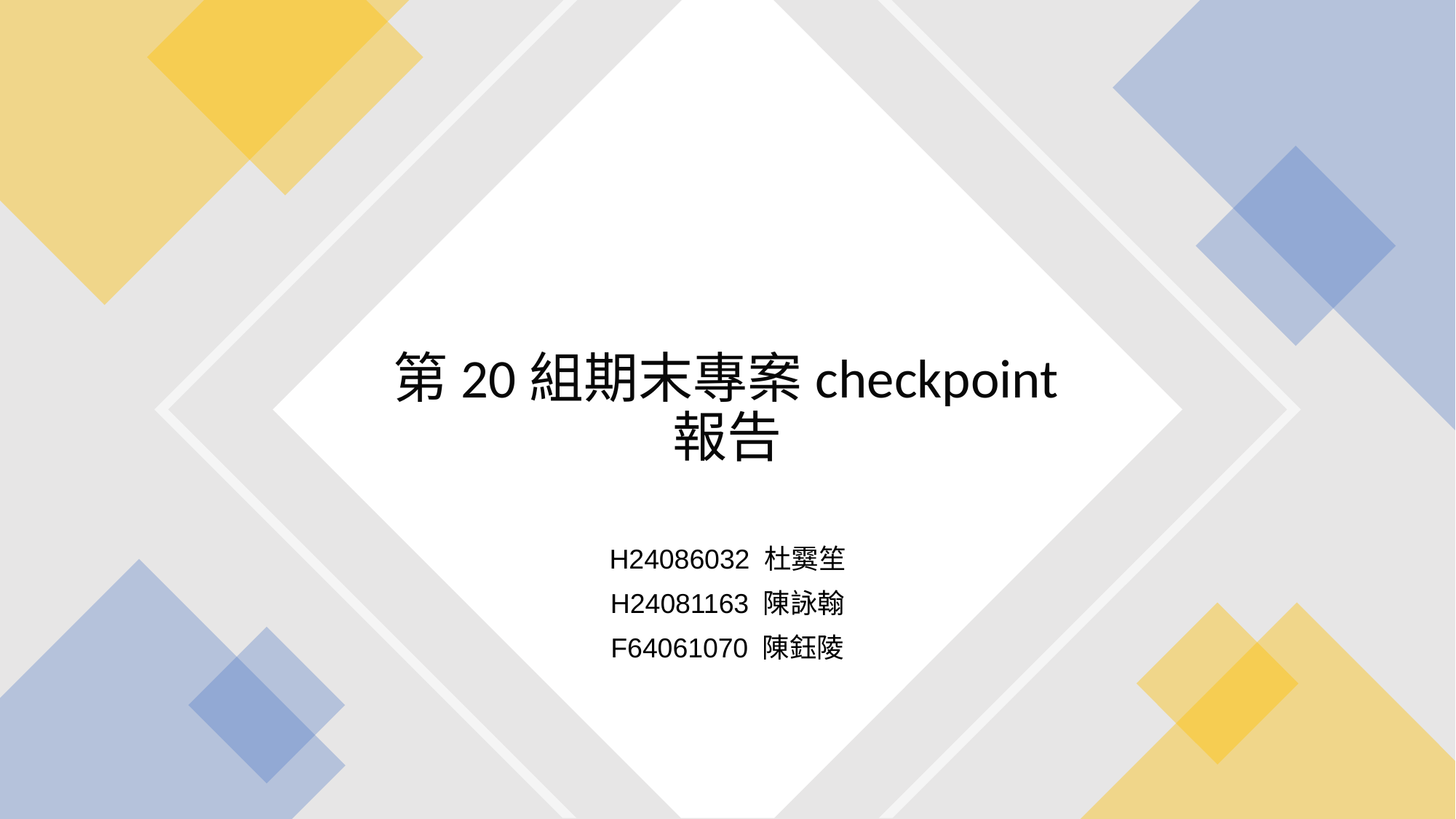

# 第20組期末專案checkpoint報告
H24086032 杜霙笙
H24081163 陳詠翰
F64061070 陳鈺陵